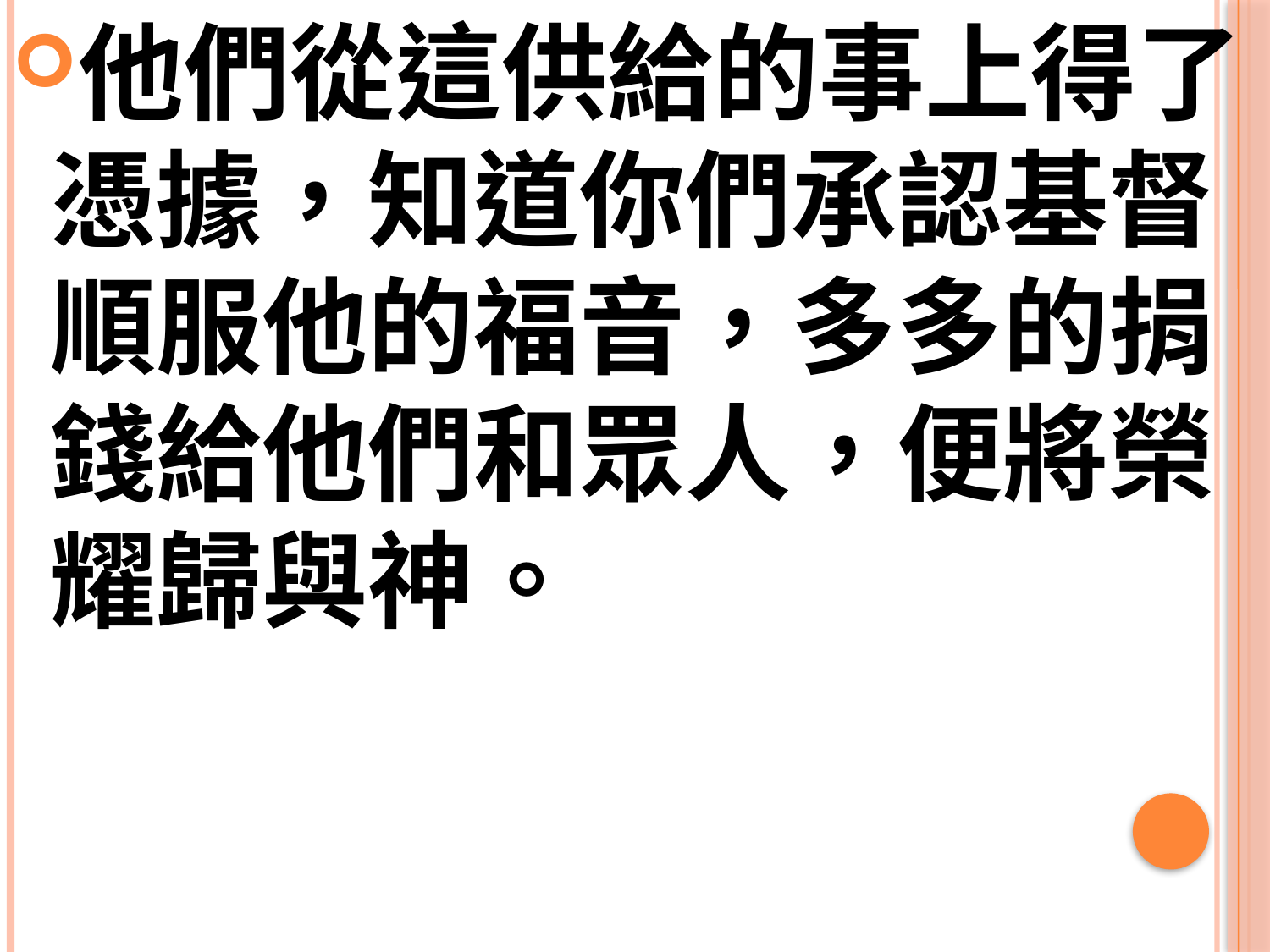

他們從這供給的事上得了憑據，知道你們承認基督順服他的福音，多多的捐錢給他們和眾人，便將榮耀歸與神。